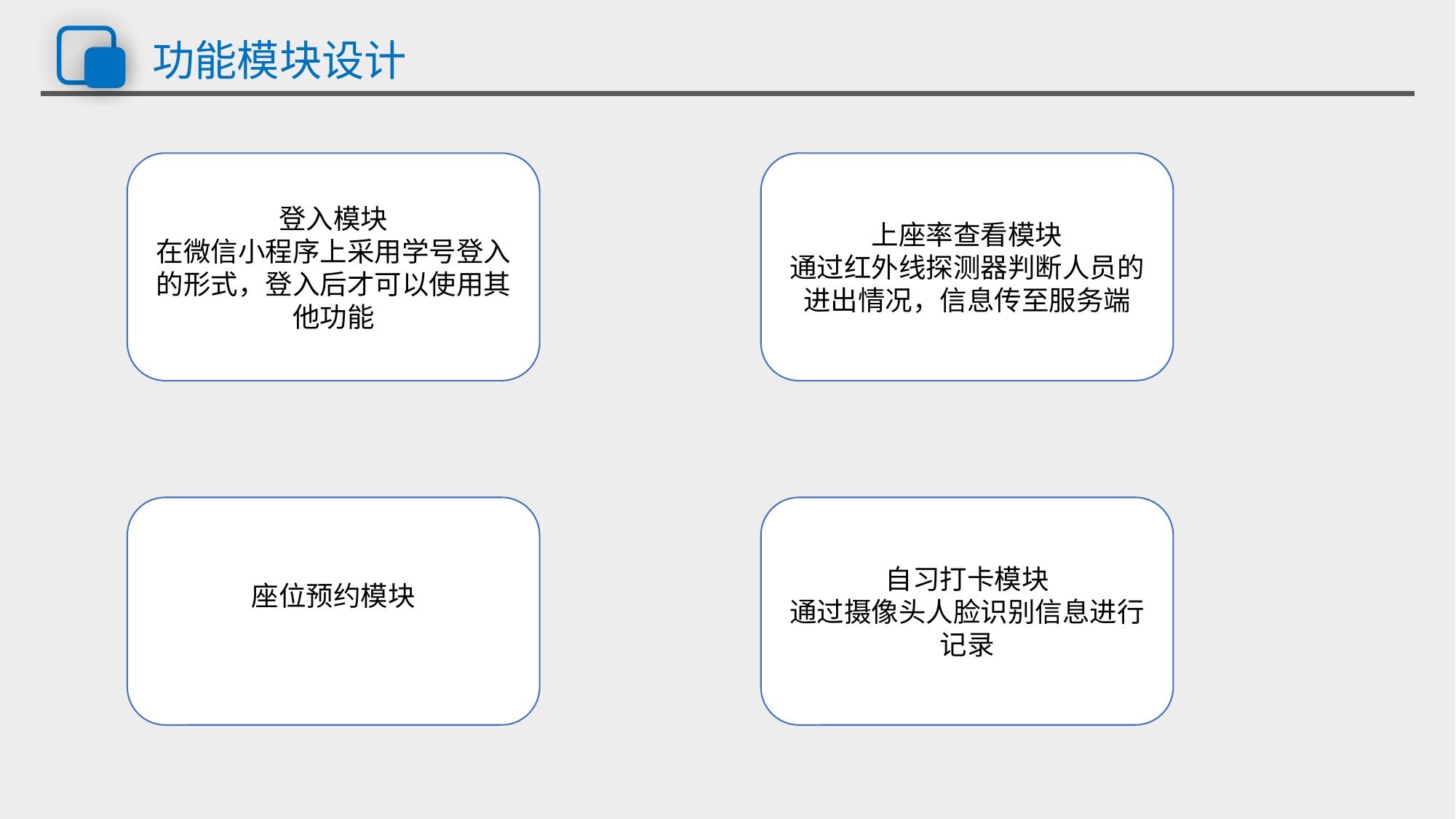

# 功能模块设计
登入模块
在微信小程序上采用学号登入的形式，登入后才可以使用其他功能
上座率查看模块
通过红外线探测器判断人员的进出情况，信息传至服务端
座位预约模块

自习打卡模块
通过摄像头人脸识别信息进行记录